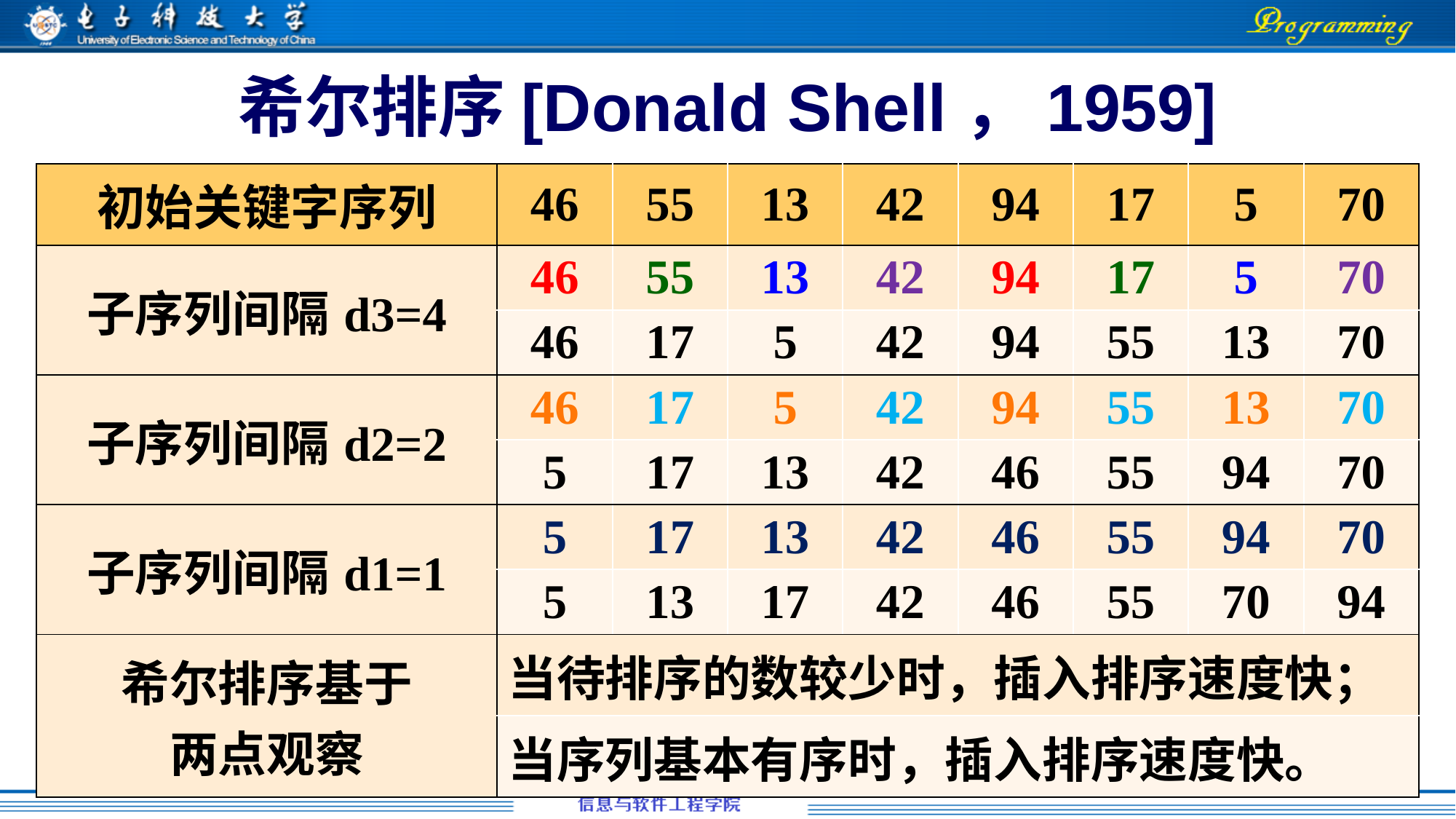

# 希尔排序[Donald Shell，1959]
| 初始关键字序列 | 46 | 55 | 13 | 42 | 94 | 17 | 5 | 70 |
| --- | --- | --- | --- | --- | --- | --- | --- | --- |
| 子序列间隔d3=4 | 46 | 55 | 13 | 42 | 94 | 17 | 5 | 70 |
|  | 46 | 17 | 5 | 42 | 94 | 55 | 13 | 70 |
| 子序列间隔d2=2 | 46 | 17 | 5 | 42 | 94 | 55 | 13 | 70 |
|  | 5 | 17 | 13 | 42 | 46 | 55 | 94 | 70 |
| 子序列间隔d1=1 | 5 | 17 | 13 | 42 | 46 | 55 | 94 | 70 |
|  | 5 | 13 | 17 | 42 | 46 | 55 | 70 | 94 |
| 希尔排序基于 两点观察 | 当待排序的数较少时，插入排序速度快； |  |  |  |  |  |  |  |
|  | 当序列基本有序时，插入排序速度快。 |  |  |  |  |  |  |  |